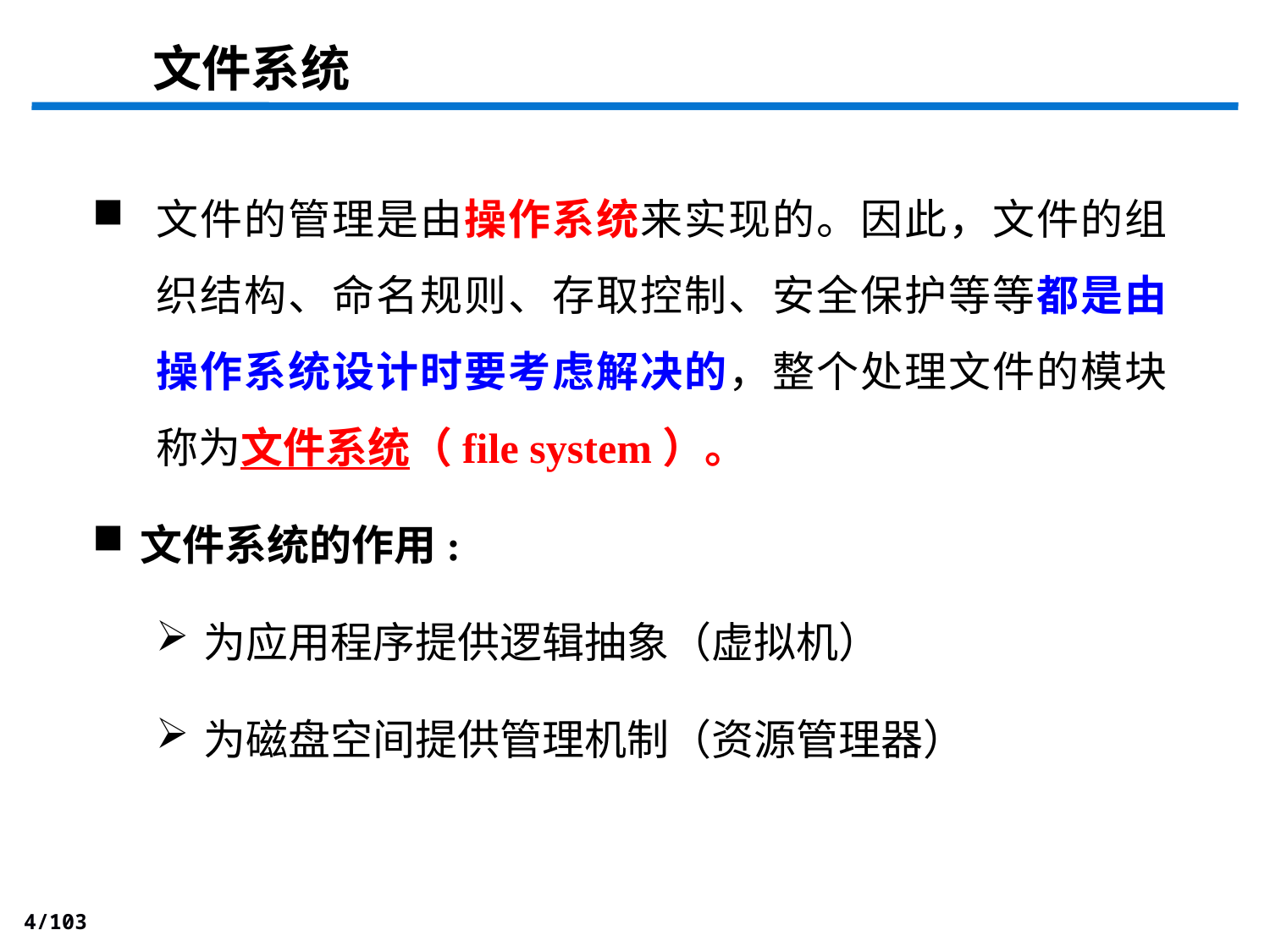

文件系统
文件的管理是由操作系统来实现的。因此，文件的组织结构、命名规则、存取控制、安全保护等等都是由操作系统设计时要考虑解决的，整个处理文件的模块称为文件系统（file system）。
文件系统的作用:
为应用程序提供逻辑抽象（虚拟机）
为磁盘空间提供管理机制（资源管理器）